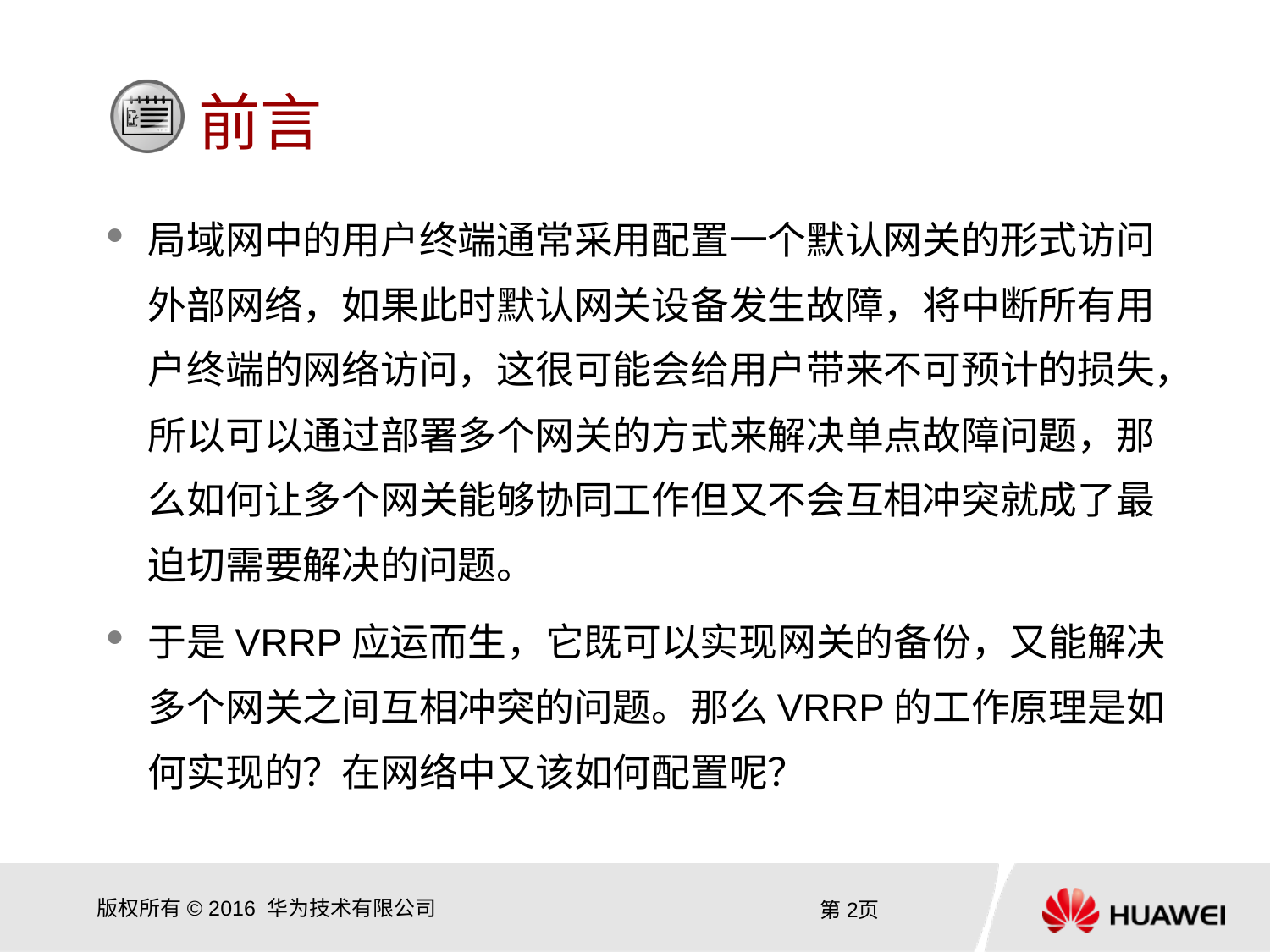

局域网中的用户终端通常采用配置一个默认网关的形式访问外部网络，如果此时默认网关设备发生故障，将中断所有用户终端的网络访问，这很可能会给用户带来不可预计的损失，所以可以通过部署多个网关的方式来解决单点故障问题，那么如何让多个网关能够协同工作但又不会互相冲突就成了最迫切需要解决的问题。
于是VRRP应运而生，它既可以实现网关的备份，又能解决多个网关之间互相冲突的问题。那么VRRP的工作原理是如何实现的？在网络中又该如何配置呢？